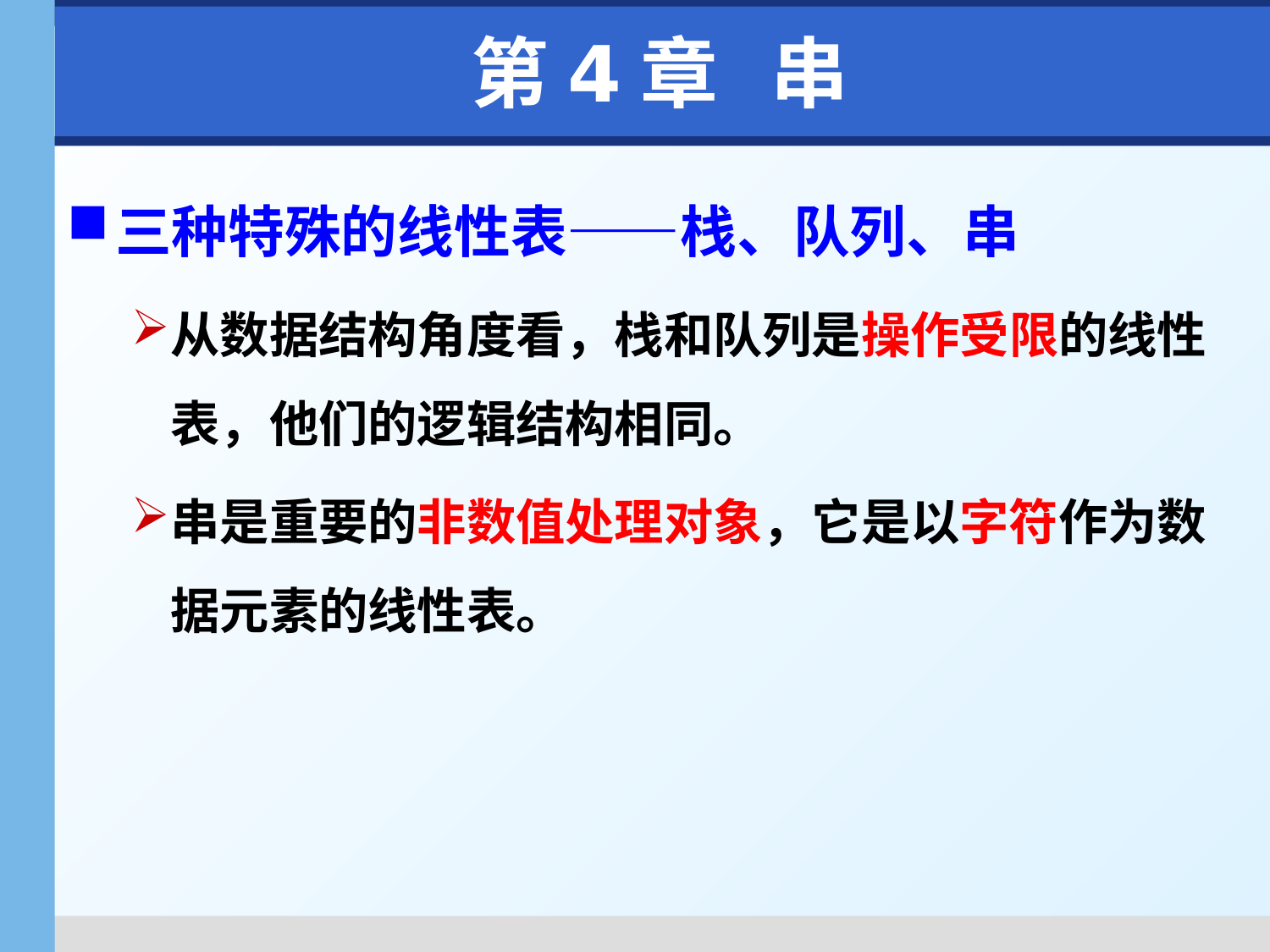

# 第4章   串
三种特殊的线性表——栈、队列、串
从数据结构角度看，栈和队列是操作受限的线性表，他们的逻辑结构相同。
串是重要的非数值处理对象，它是以字符作为数据元素的线性表。